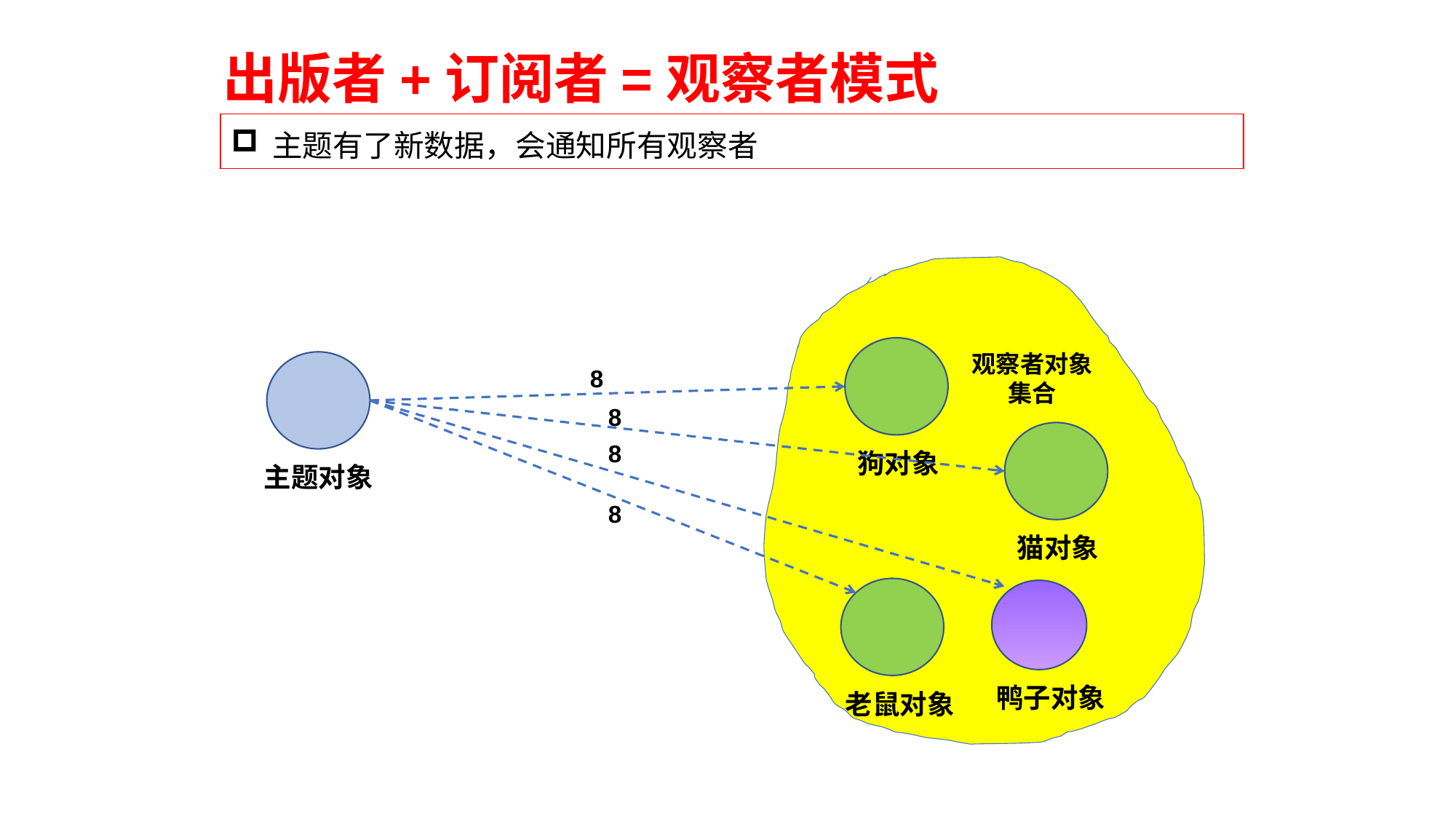

出版者+订阅者=观察者模式
主题有了新数据，会通知所有观察者

狗对象

猫对象

老鼠对象
观察者对象
集合

主题对象
8
8
8
8

鸭子对象
212